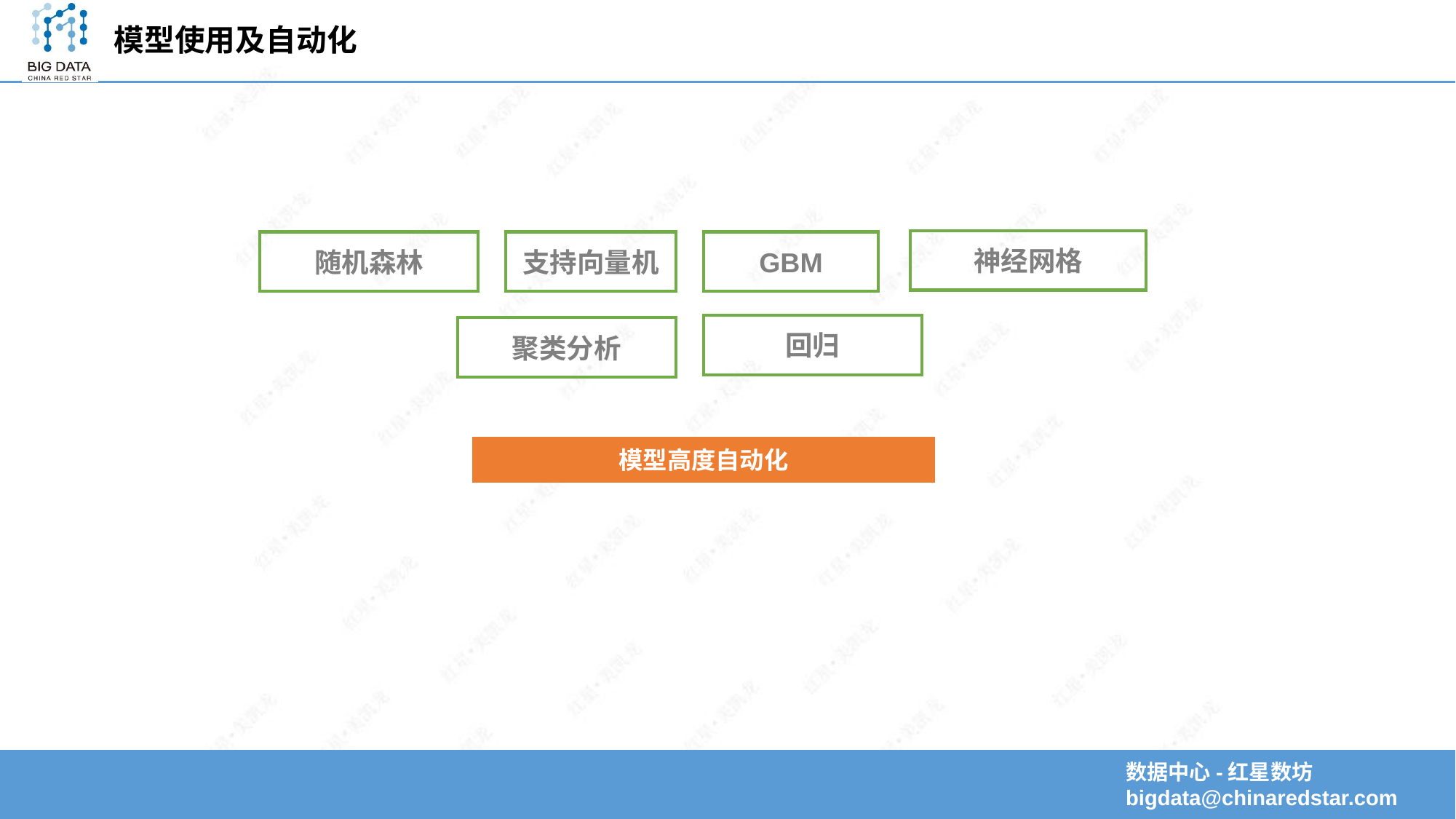

模型使用及自动化
神经网格
随机森林
支持向量机
GBM
回归
聚类分析
模型高度自动化